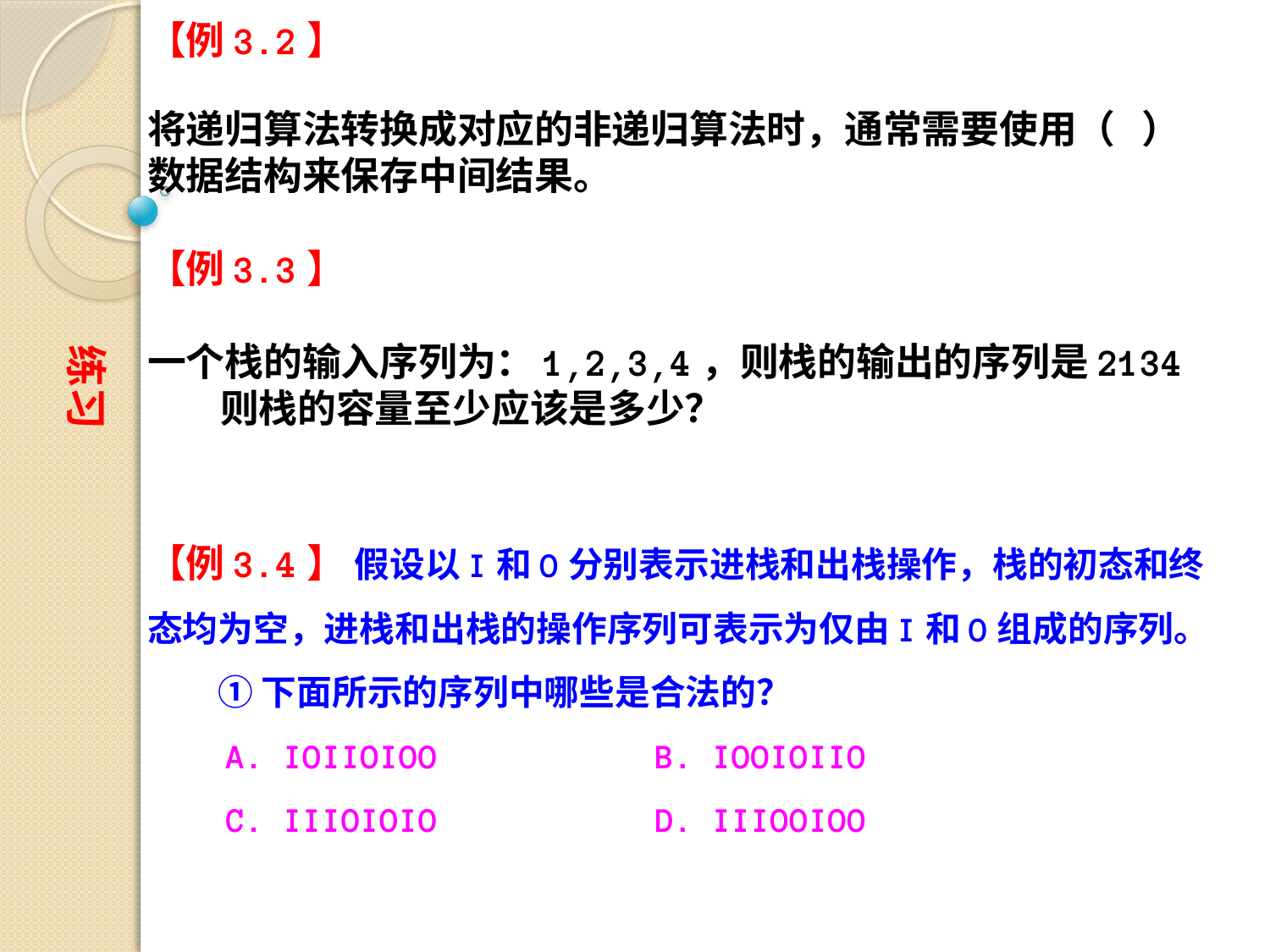

【例3.2】

将递归算法转换成对应的非递归算法时，通常需要使用（   ）数据结构来保存中间结果。

【例3.3】

一个栈的输入序列为：1,2,3,4，则栈的输出的序列是2134     则栈的容量至少应该是多少？

【例3.4】 假设以I和O分别表示进栈和出栈操作，栈的初态和终态均为空，进栈和出栈的操作序列可表示为仅由I和O组成的序列。
　　① 下面所示的序列中哪些是合法的？
　　A. IOIIOIOO		B. IOOIOIIO
　　C. IIIOIOIO		D. IIIOOIOO

练习